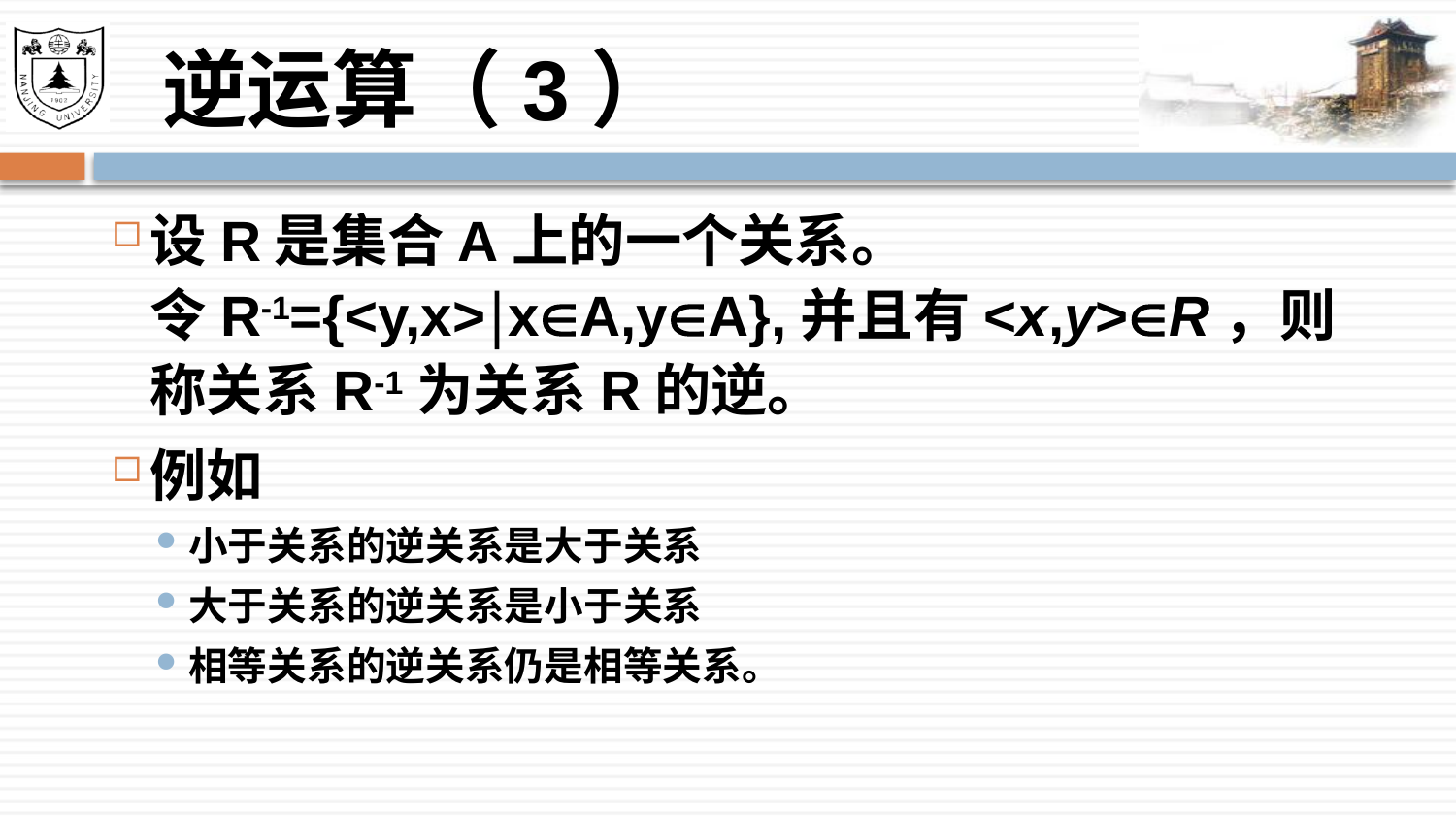

# 逆运算（3）
设R是集合A上的一个关系。
令R-1={<y,x>|x∈A,y∈A},并且有<x,y>∈R，则称关系R-1为关系R的逆。
例如
小于关系的逆关系是大于关系
大于关系的逆关系是小于关系
相等关系的逆关系仍是相等关系。